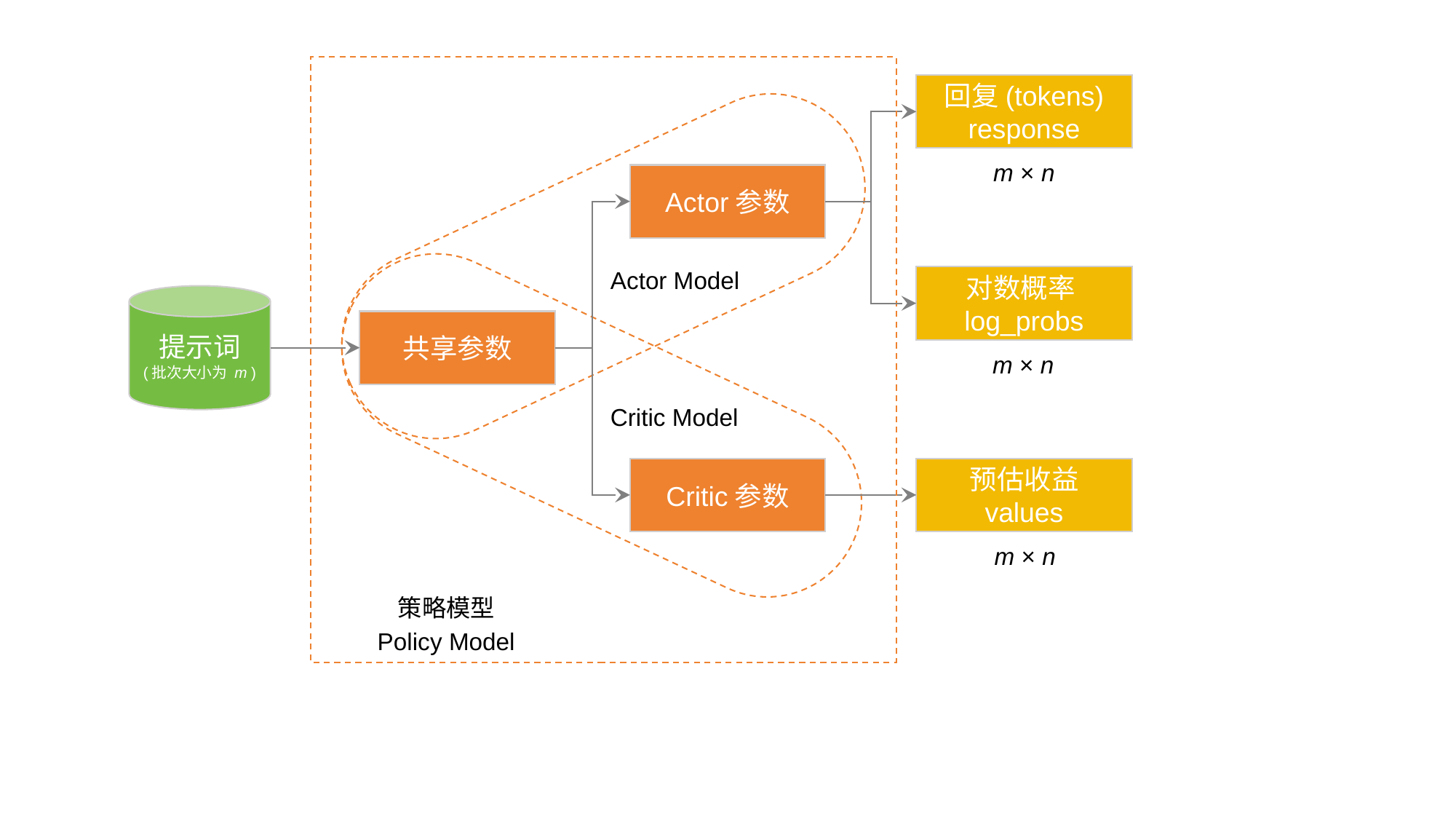

回复(tokens)
response
m × n
Actor参数

Actor Model
对数概率log_probs
提示词
(批次大小为 m )
共享参数

m × n
Critic Model
Critic参数
预估收益
values
m × n
策略模型
Policy Model